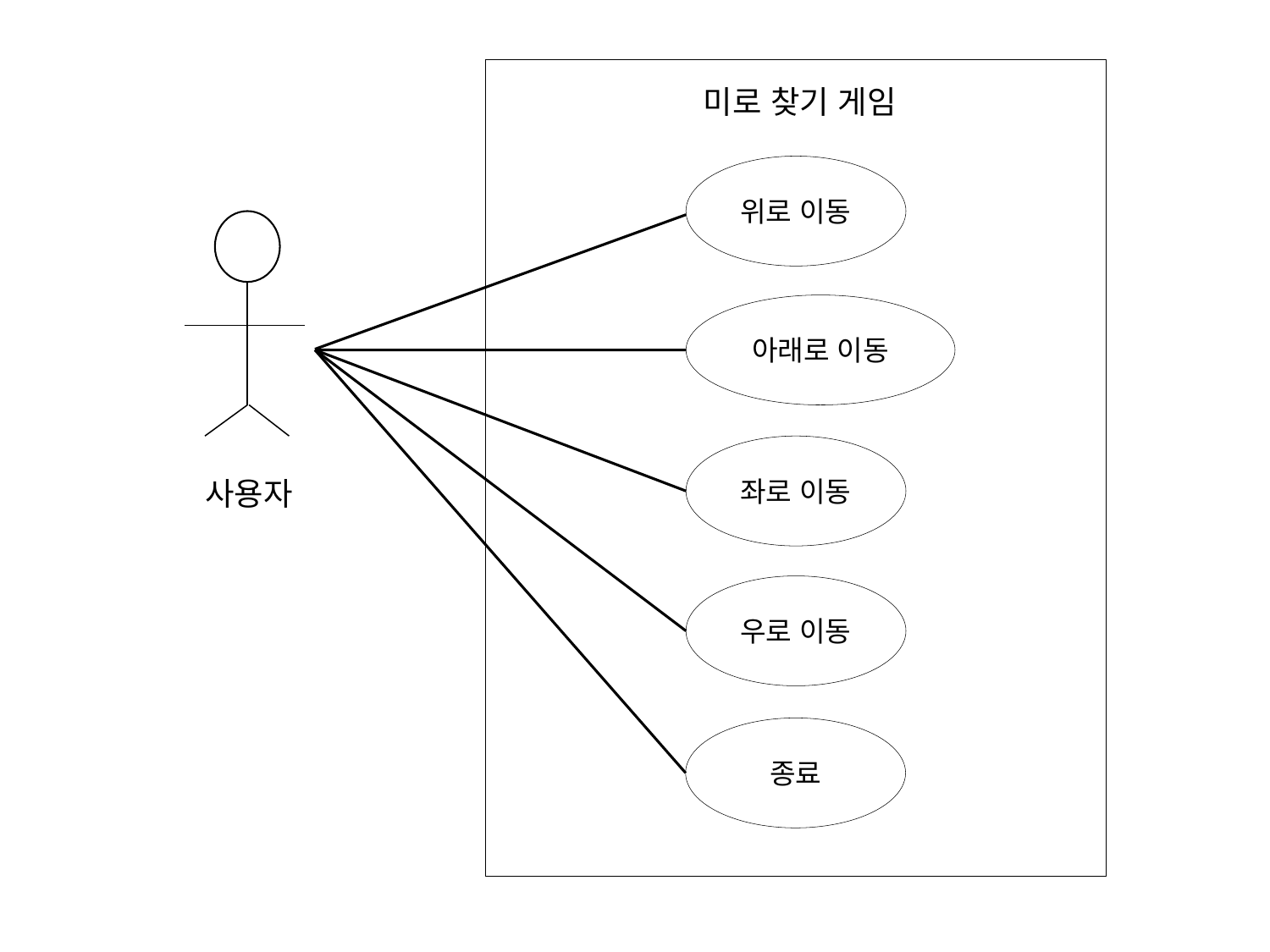

미로 찾기 게임
위로 이동

사용자

아래로 이동
좌로 이동
우로 이동
종료